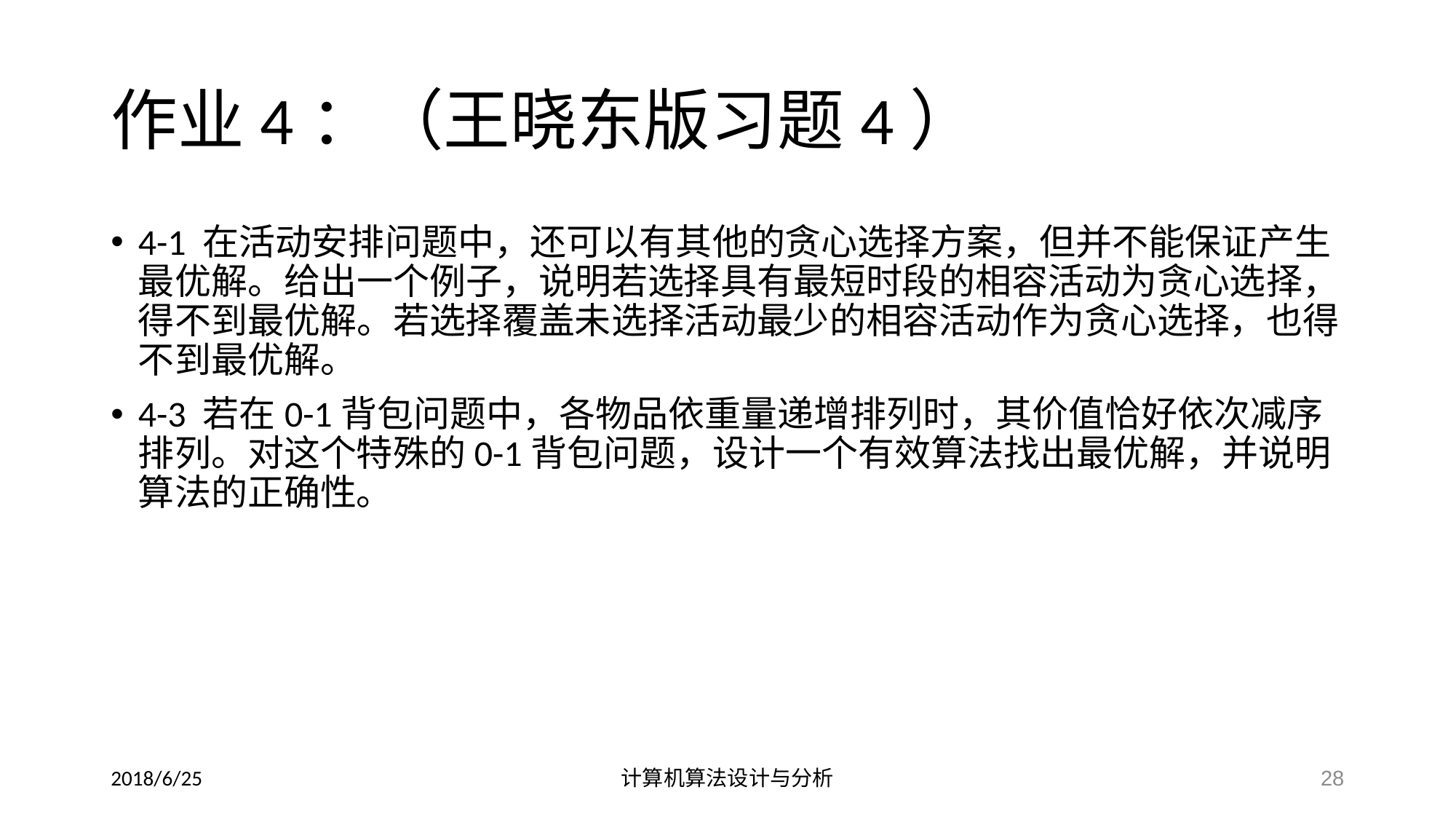

# 作业4：（王晓东版习题4）
4-1 在活动安排问题中，还可以有其他的贪心选择方案，但并不能保证产生最优解。给出一个例子，说明若选择具有最短时段的相容活动为贪心选择，得不到最优解。若选择覆盖未选择活动最少的相容活动作为贪心选择，也得不到最优解。
4-3 若在0-1背包问题中，各物品依重量递增排列时，其价值恰好依次减序排列。对这个特殊的0-1背包问题，设计一个有效算法找出最优解，并说明算法的正确性。
2018/6/25
计算机算法设计与分析
28